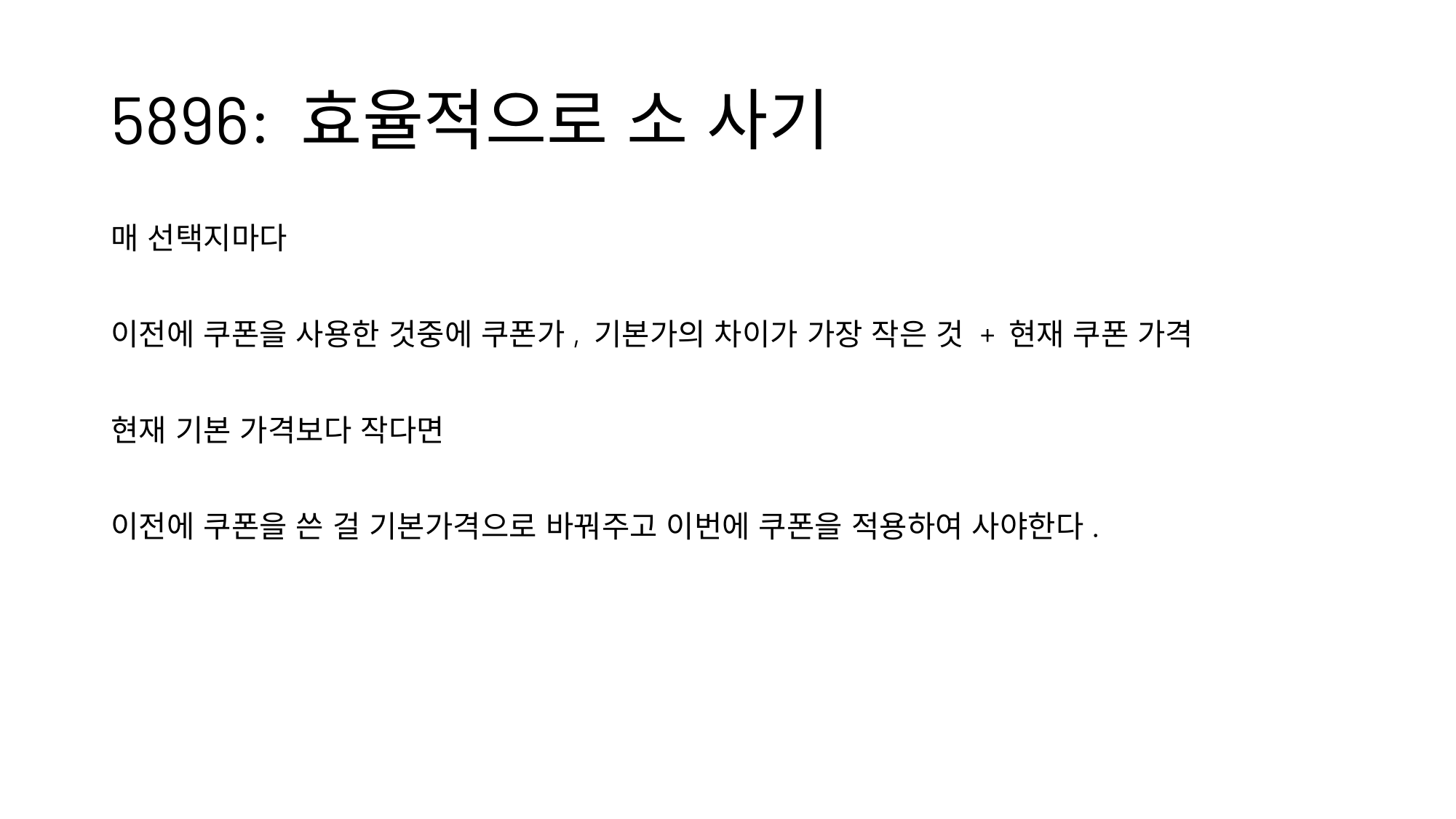

# 5896: 효율적으로 소 사기
매 선택지마다

이전에 쿠폰을 사용한 것중에 쿠폰가, 기본가의 차이가 가장 작은 것 + 현재 쿠폰 가격

현재 기본 가격보다 작다면

이전에 쿠폰을 쓴 걸 기본가격으로 바꿔주고 이번에 쿠폰을 적용하여 사야한다.